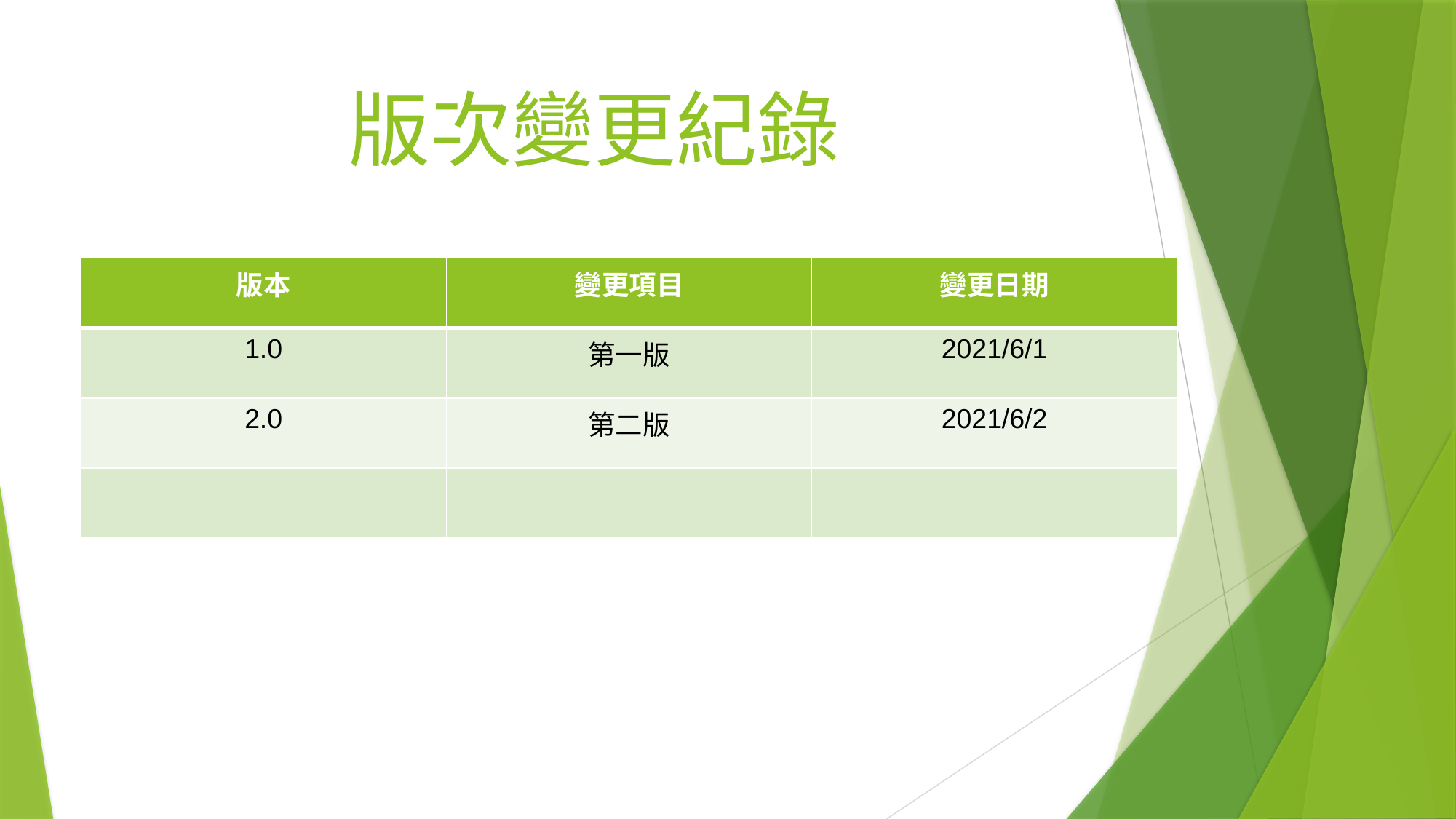

# 版次變更紀錄
| 版本 | 變更項目 | 變更日期 |
| --- | --- | --- |
| 1.0 | 第一版 | 2021/6/1 |
| 2.0 | 第二版 | 2021/6/2 |
|  |  |  |